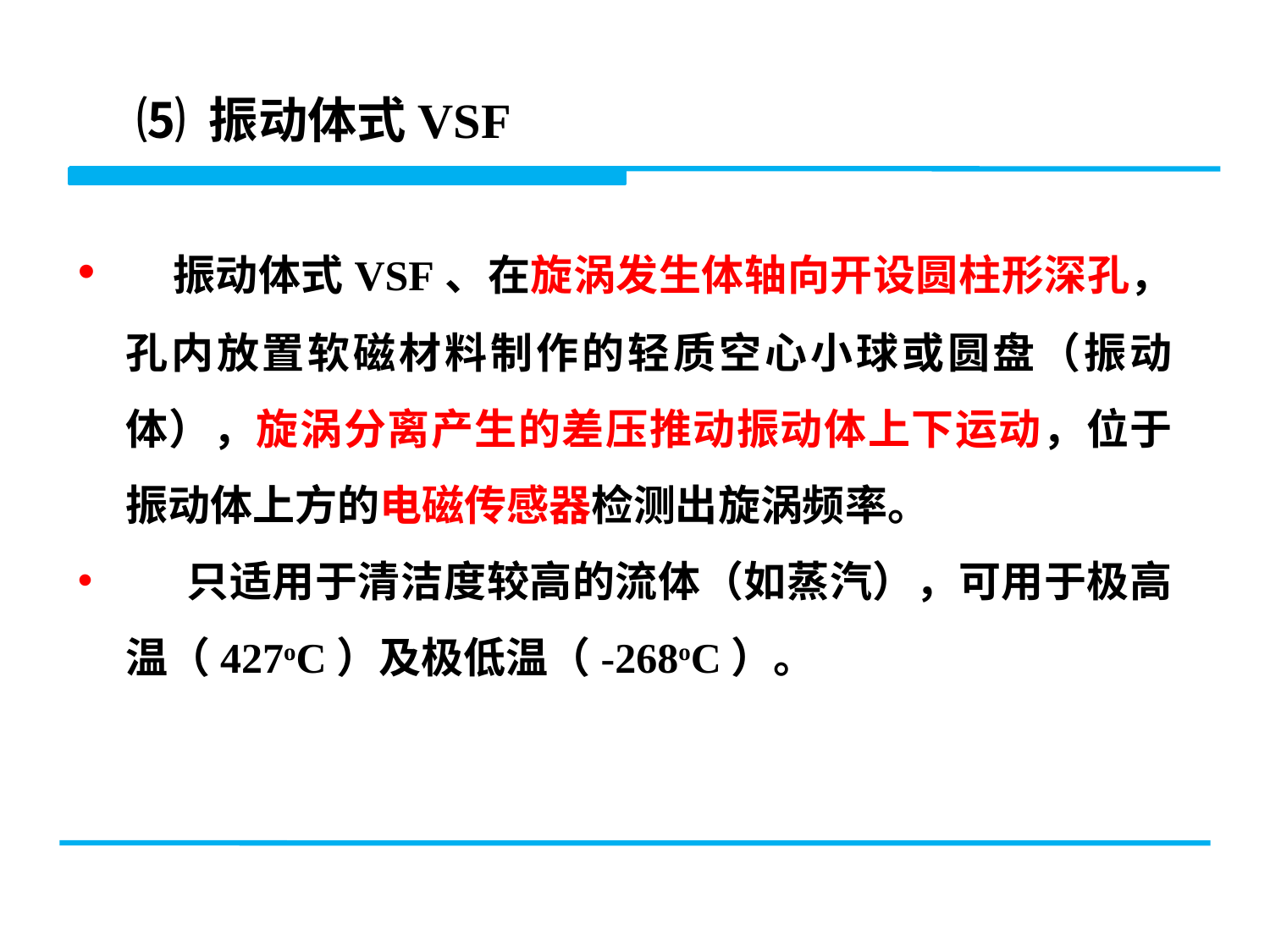

⑸ 振动体式VSF

   振动体式VSF、在旋涡发生体轴向开设圆柱形深孔，孔内放置软磁材料制作的轻质空心小球或圆盘（振动体），旋涡分离产生的差压推动振动体上下运动，位于振动体上方的电磁传感器检测出旋涡频率。
     只适用于清洁度较高的流体（如蒸汽），可用于极高温（427oC）及极低温（-268oC）。